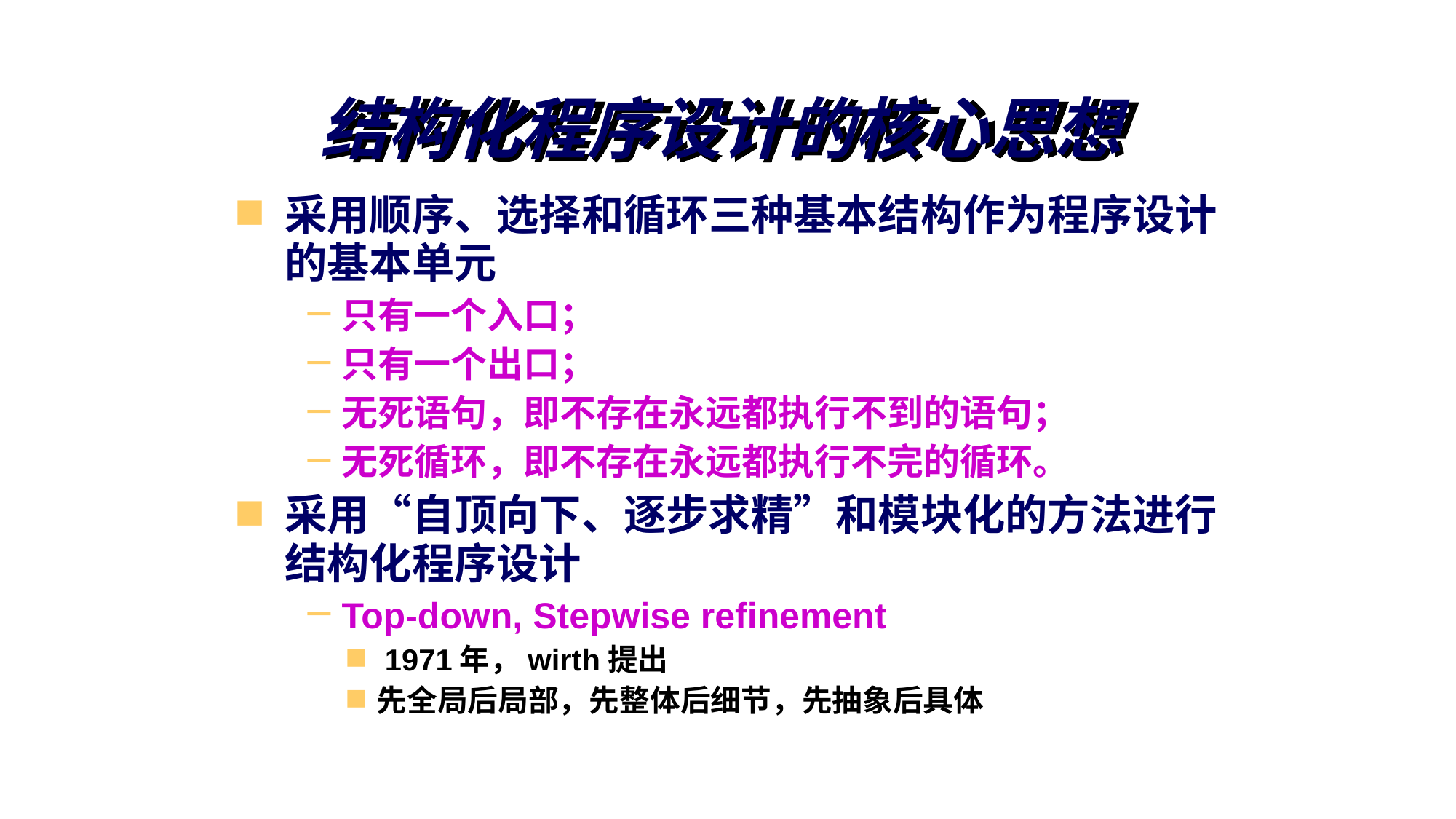

# 结构化程序设计的核心思想
采用顺序、选择和循环三种基本结构作为程序设计的基本单元
只有一个入口；
只有一个出口；
无死语句，即不存在永远都执行不到的语句；
无死循环，即不存在永远都执行不完的循环。
采用“自顶向下、逐步求精”和模块化的方法进行结构化程序设计
Top-down, Stepwise refinement
 1971年，wirth提出
先全局后局部，先整体后细节，先抽象后具体